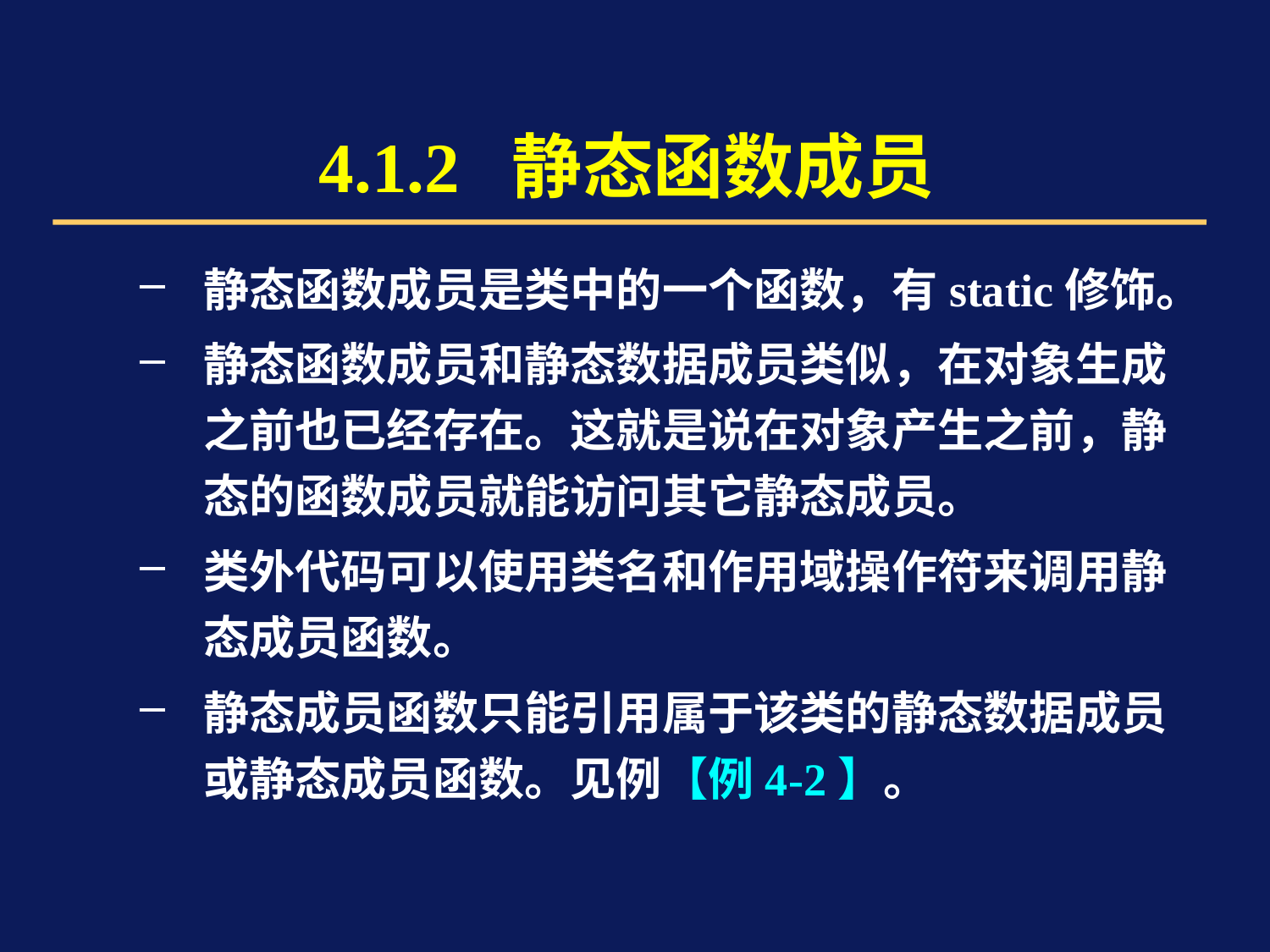

# 4.1.2  静态函数成员
静态函数成员是类中的一个函数，有static修饰。
静态函数成员和静态数据成员类似，在对象生成之前也已经存在。这就是说在对象产生之前，静态的函数成员就能访问其它静态成员。
类外代码可以使用类名和作用域操作符来调用静态成员函数。
静态成员函数只能引用属于该类的静态数据成员或静态成员函数。见例【例4-2】。
6